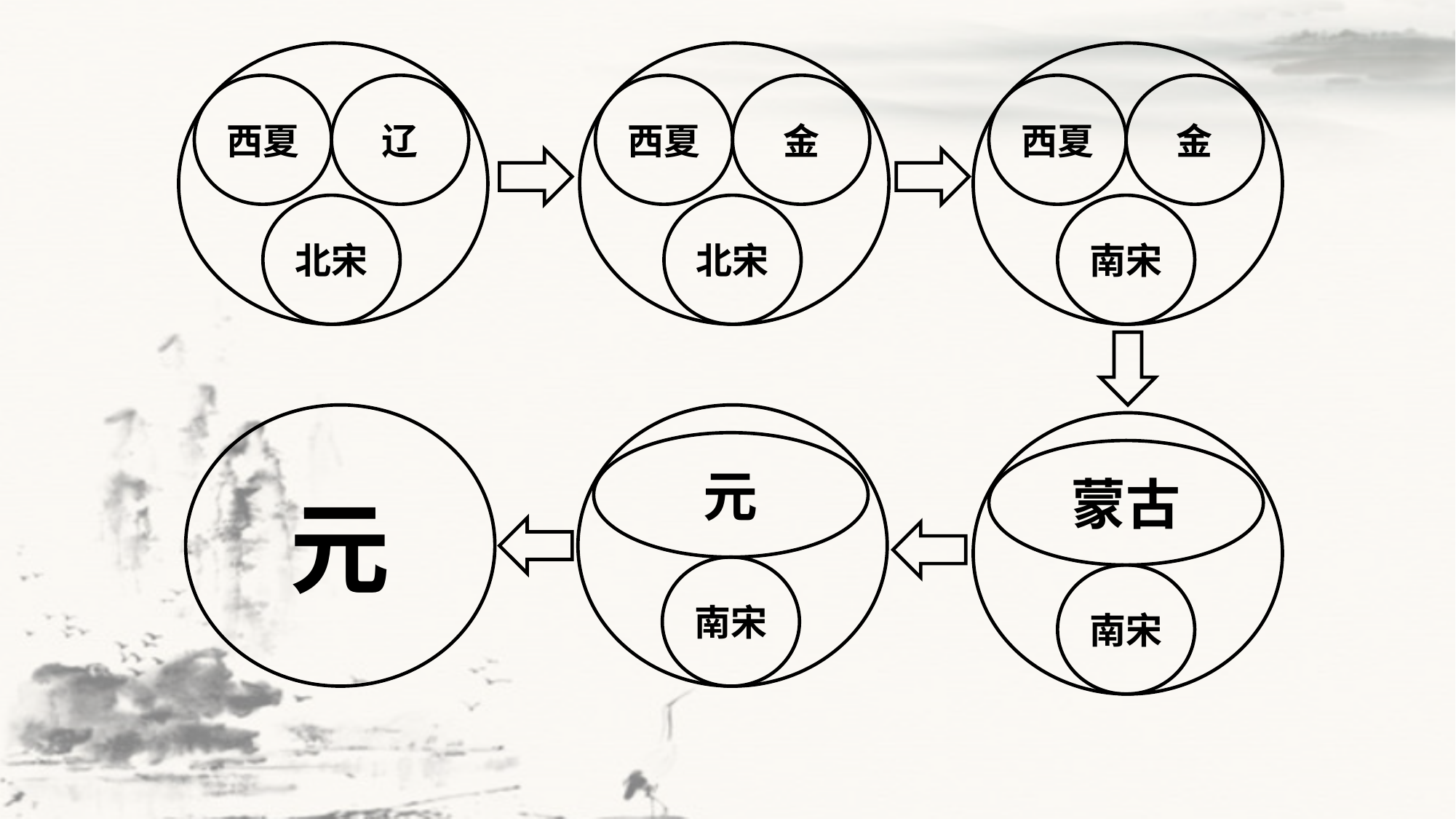

西夏
辽
北宋

西夏
金
北宋

西夏
金
南宋

元

元
南宋

蒙古
南宋